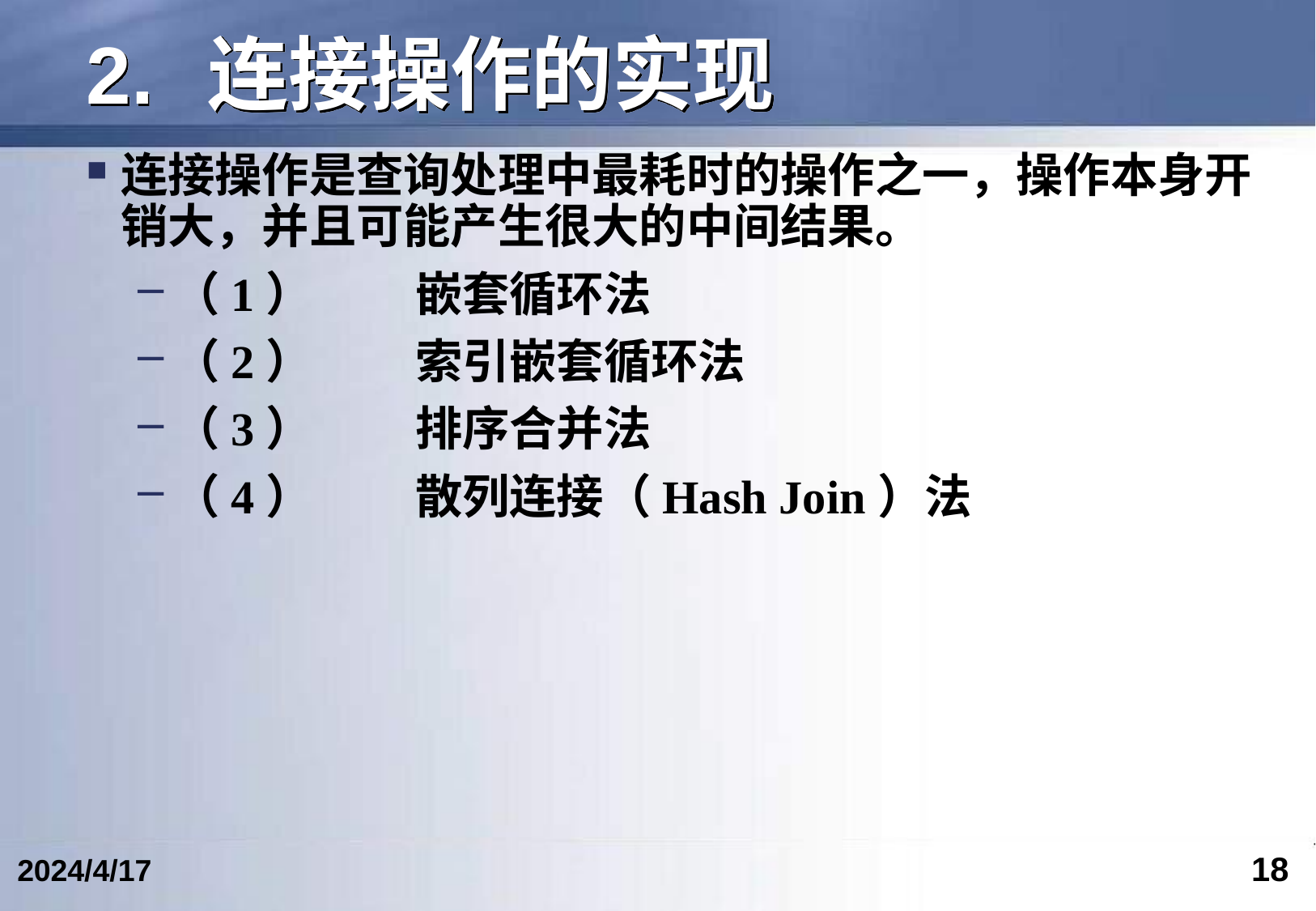

# 2.	连接操作的实现
连接操作是查询处理中最耗时的操作之一，操作本身开销大，并且可能产生很大的中间结果。
（1）	嵌套循环法
（2）	索引嵌套循环法
（3）	排序合并法
（4）	散列连接（Hash Join）法
18
2024/4/17